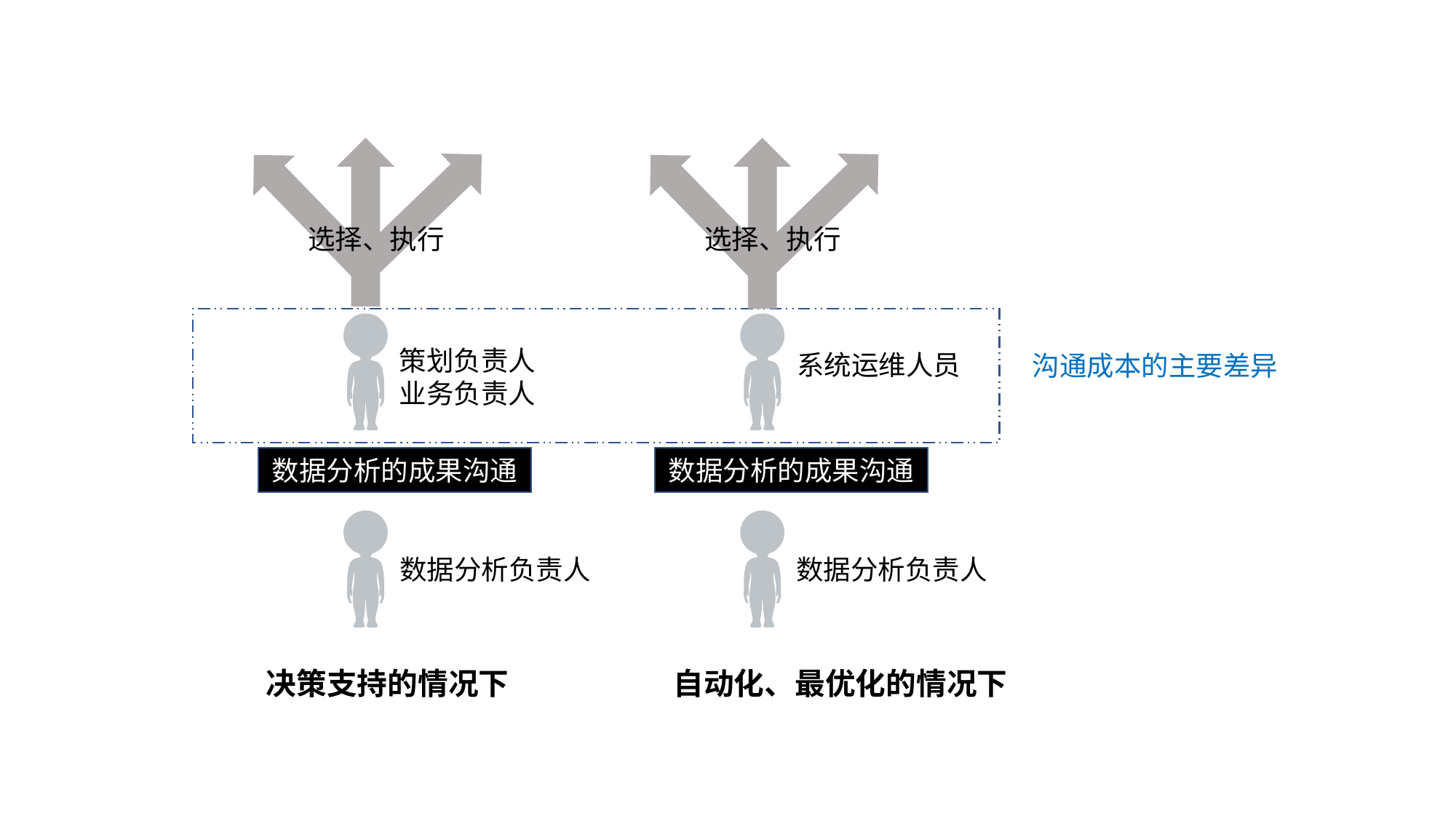

选择、执行
选择、执行

策划负责人
业务负责人
系统运维人员
沟通成本的主要差异
数据分析的成果沟通
数据分析的成果沟通

数据分析负责人
数据分析负责人
决策支持的情况下
自动化、最优化的情况下